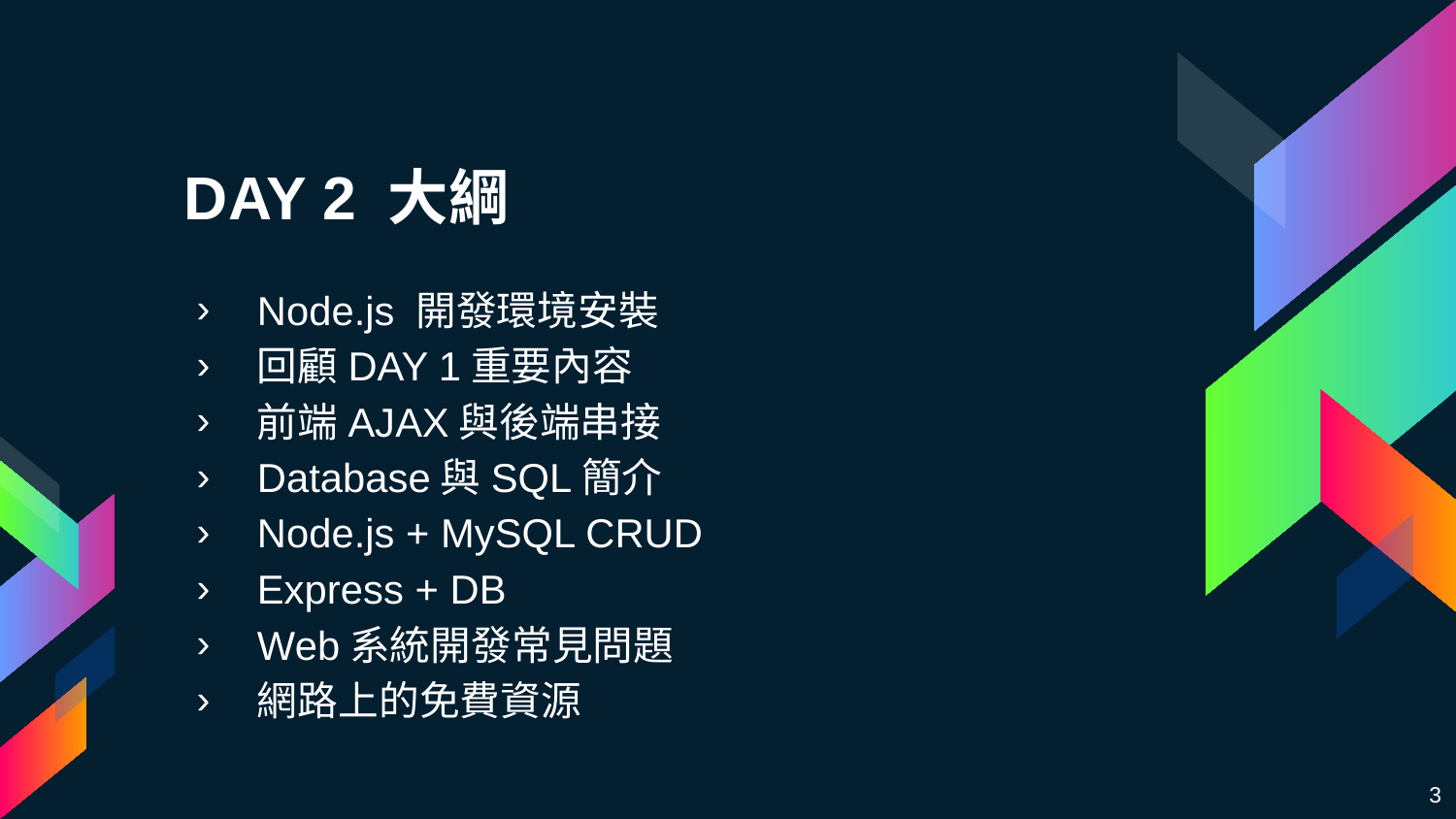

# DAY 2 大綱
Node.js 開發環境安裝
回顧DAY 1重要內容
前端AJAX與後端串接
Database與SQL簡介
Node.js + MySQL CRUD
Express + DB
Web系統開發常見問題
網路上的免費資源
3